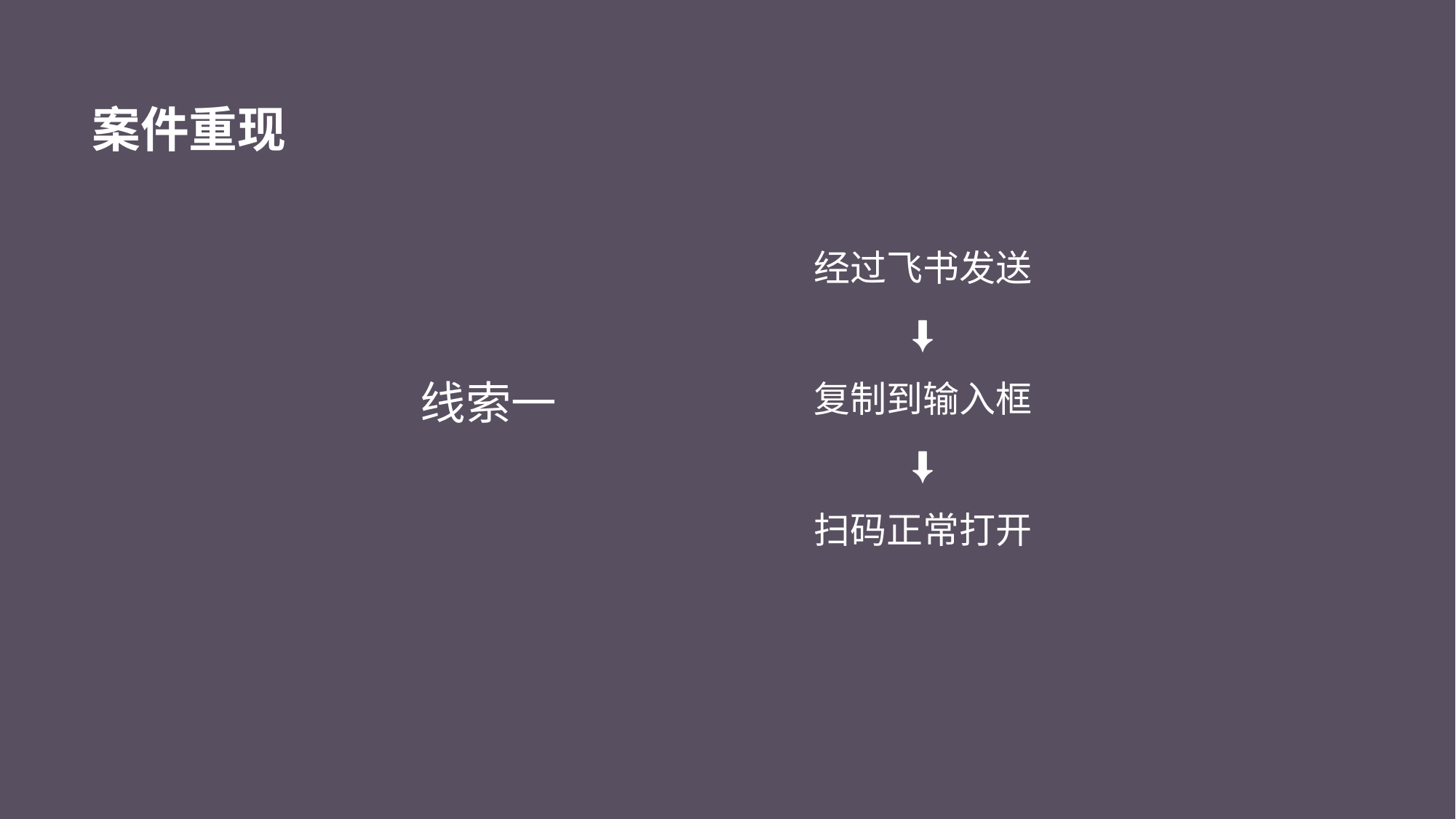

# 案件重现
经过飞书发送
⬇
复制到输入框
⬇
扫码正常打开
线索一